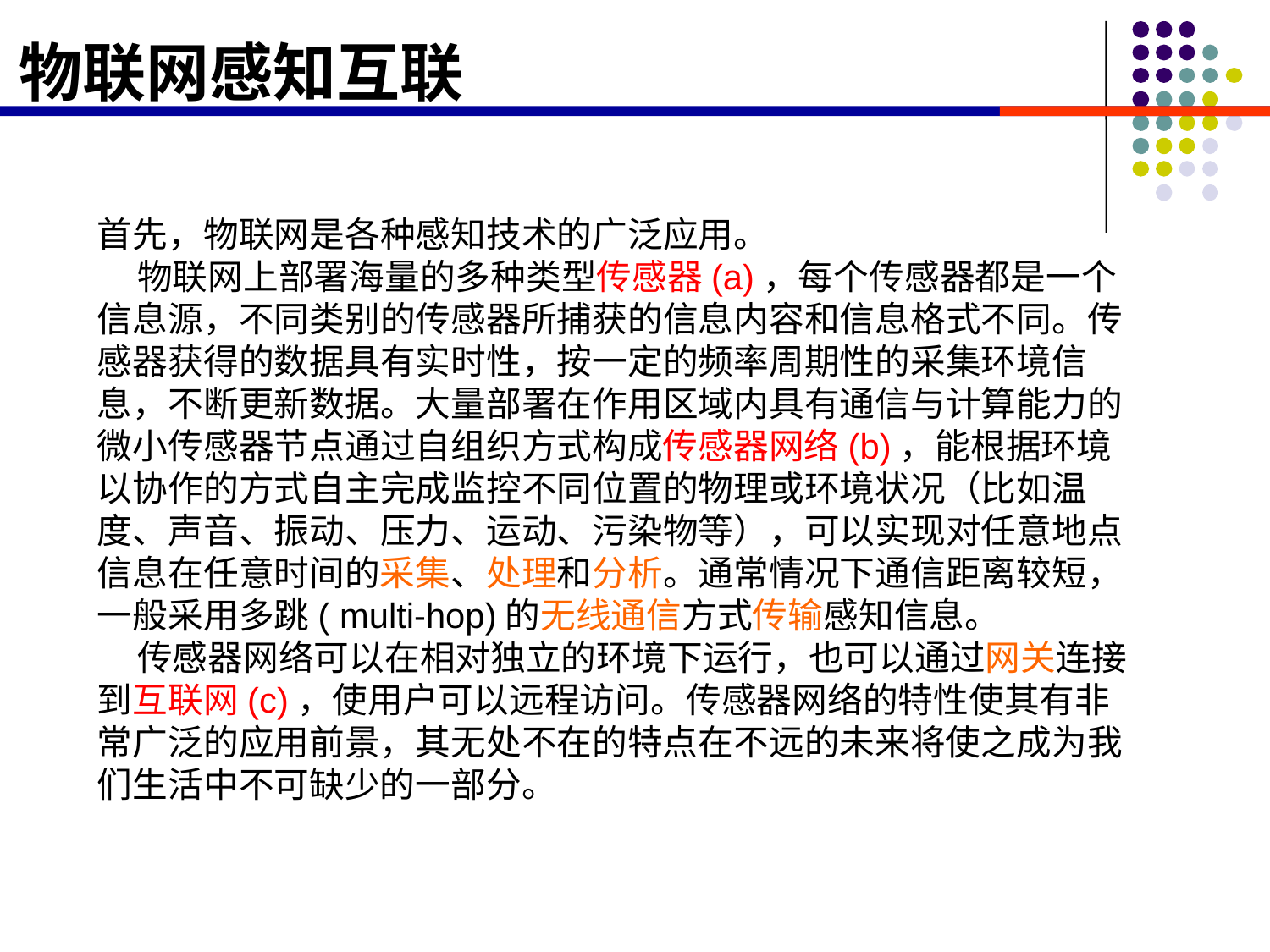

物联网感知互联
首先，物联网是各种感知技术的广泛应用。
    物联网上部署海量的多种类型传感器(a)，每个传感器都是一个信息源，不同类别的传感器所捕获的信息内容和信息格式不同。传感器获得的数据具有实时性，按一定的频率周期性的采集环境信息，不断更新数据。大量部署在作用区域内具有通信与计算能力的微小传感器节点通过自组织方式构成传感器网络(b)，能根据环境以协作的方式自主完成监控不同位置的物理或环境状况（比如温度、声音、振动、压力、运动、污染物等），可以实现对任意地点信息在任意时间的采集、处理和分析。通常情况下通信距离较短，一般采用多跳( multi-hop)的无线通信方式传输感知信息。
    传感器网络可以在相对独立的环境下运行，也可以通过网关连接到互联网(c)，使用户可以远程访问。传感器网络的特性使其有非常广泛的应用前景，其无处不在的特点在不远的未来将使之成为我们生活中不可缺少的一部分。